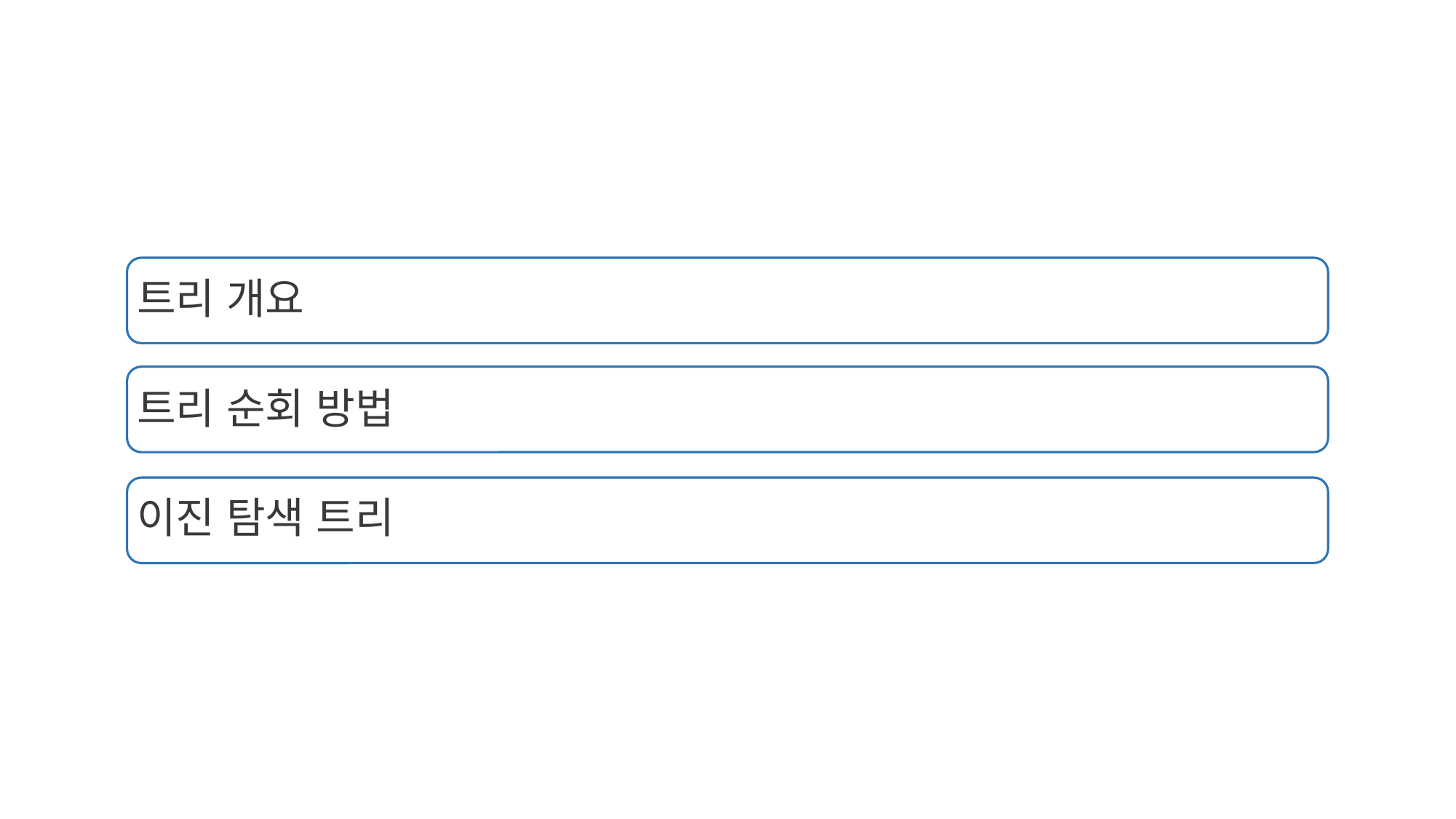

트리 개요
트리 순회 방법
이진 탐색 트리